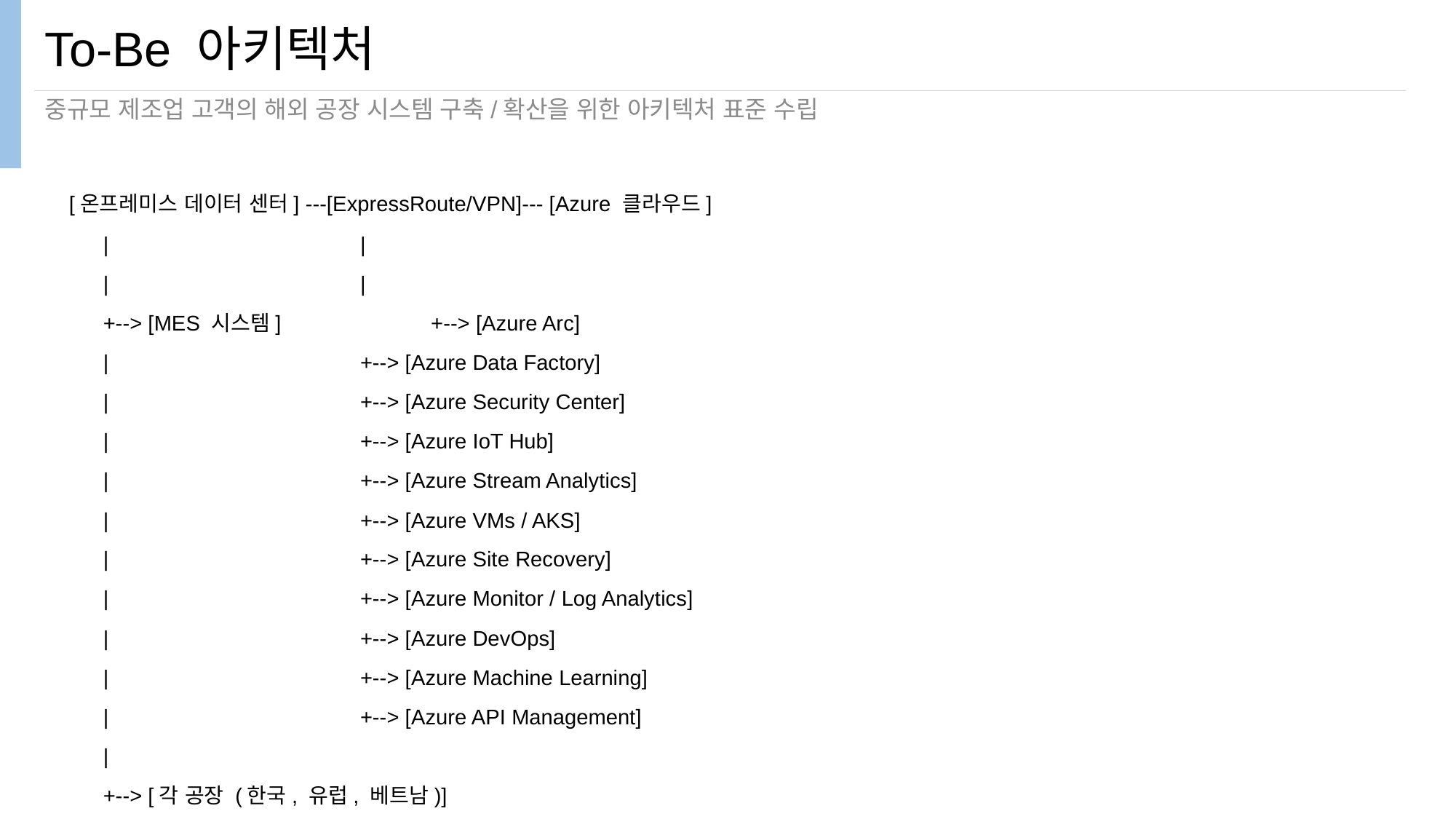

# To-Be 아키텍처
중규모 제조업 고객의 해외 공장 시스템 구축/확산을 위한 아키텍처 표준 수립
  [온프레미스 데이터 센터] ---[ExpressRoute/VPN]--- [Azure 클라우드]
        |                                          |
        |                                          |
        +--> [MES 시스템]                         +--> [Azure Arc]
        |                                          +--> [Azure Data Factory]
        |                                          +--> [Azure Security Center]
        |                                          +--> [Azure IoT Hub]
        |                                          +--> [Azure Stream Analytics]
        |                                          +--> [Azure VMs / AKS]
        |                                          +--> [Azure Site Recovery]
        |                                          +--> [Azure Monitor / Log Analytics]
        |                                          +--> [Azure DevOps]
        |                                          +--> [Azure Machine Learning]
        |                                          +--> [Azure API Management]
        |
        +--> [각 공장 (한국, 유럽, 베트남)]
                |
                +--> [IoT 센서] ---[VPN]--- [Azure IoT Hub]
                |
                +--> [데이터 수집 및 동기화] ---[Azure Data Factory]
                |
                +--> [실시간 분석 및 처리] ---[Azure Stream Analytics]